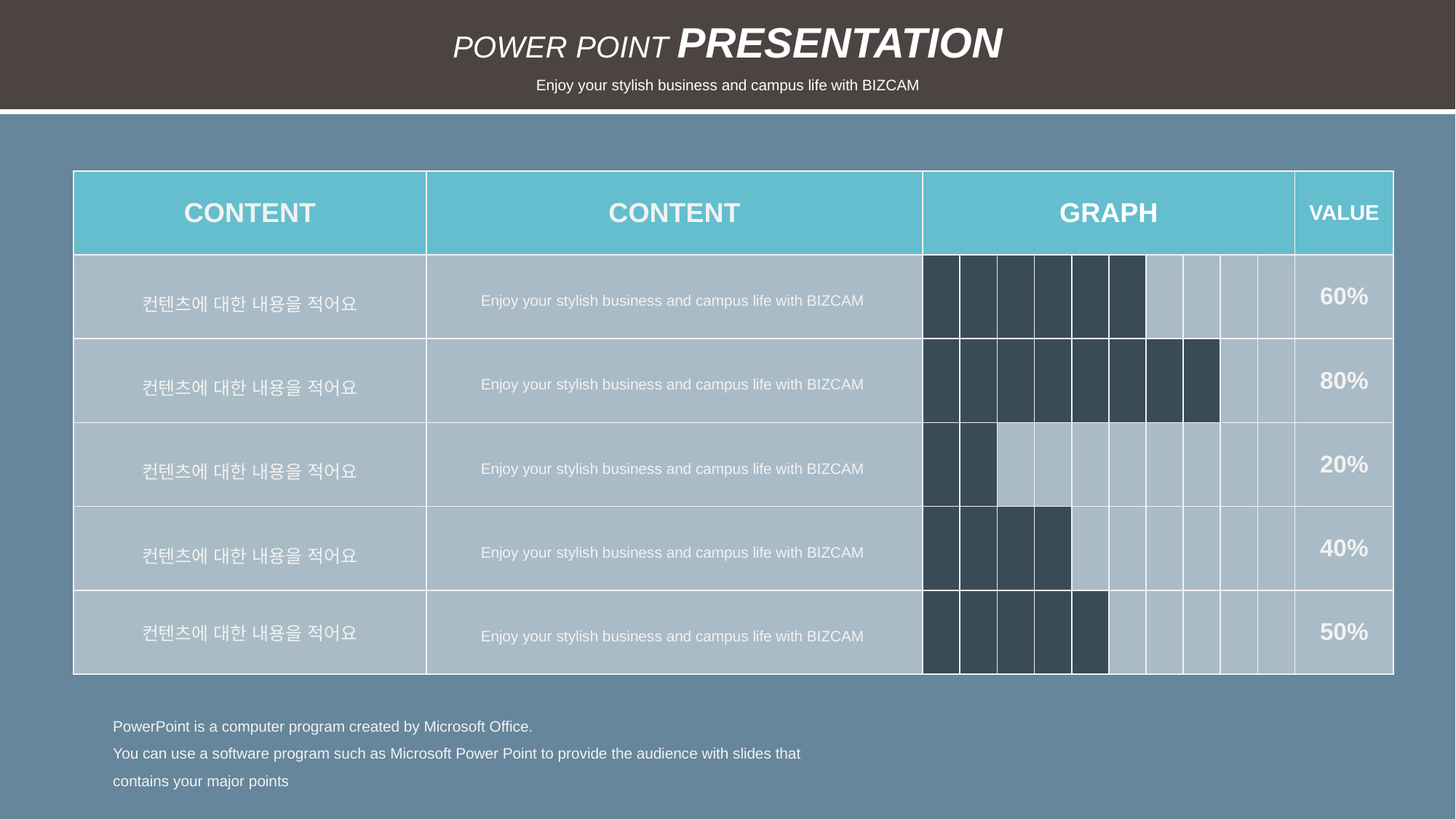

POWER POINT PRESENTATION
Enjoy your stylish business and campus life with BIZCAM
| CONTENT | CONTENT | GRAPH |  |  |  |  |  |  |  |  |  | VALUE |
| --- | --- | --- | --- | --- | --- | --- | --- | --- | --- | --- | --- | --- |
| 컨텐츠에 대한 내용을 적어요 | Enjoy your stylish business and campus life with BIZCAM |  |  |  |  |  |  |  |  |  |  | 60% |
| 컨텐츠에 대한 내용을 적어요 | Enjoy your stylish business and campus life with BIZCAM |  |  |  |  |  |  |  |  |  |  | 80% |
| 컨텐츠에 대한 내용을 적어요 | Enjoy your stylish business and campus life with BIZCAM |  |  |  |  |  |  |  |  |  |  | 20% |
| 컨텐츠에 대한 내용을 적어요 | Enjoy your stylish business and campus life with BIZCAM |  |  |  |  |  |  |  |  |  |  | 40% |
| 컨텐츠에 대한 내용을 적어요 | Enjoy your stylish business and campus life with BIZCAM |  |  |  |  |  |  |  |  |  |  | 50% |
PowerPoint is a computer program created by Microsoft Office.
You can use a software program such as Microsoft Power Point to provide the audience with slides that contains your major points